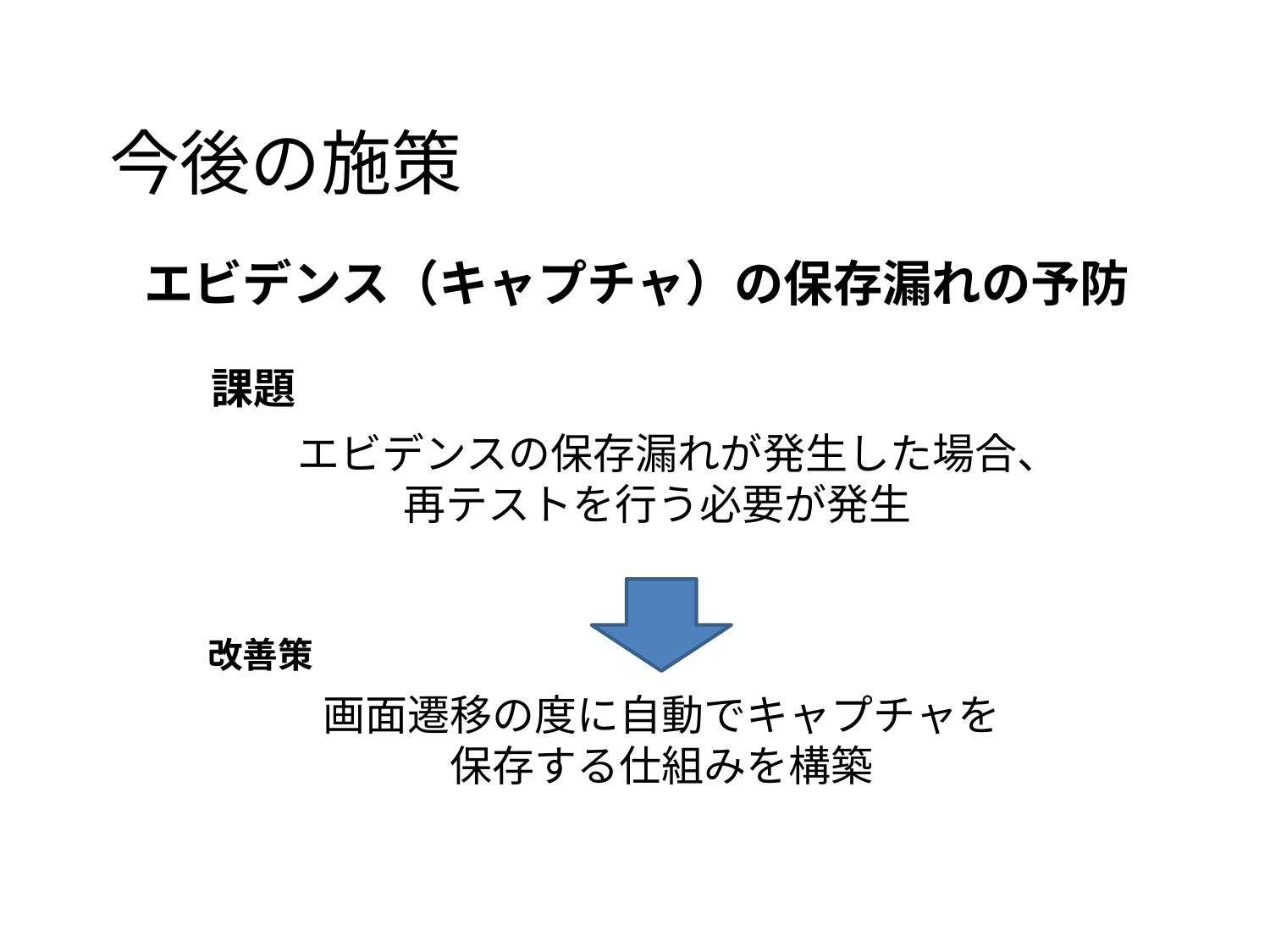

今後の施策
エビデンス（キャプチャ）の保存漏れの予防
課題
エビデンスの保存漏れが発生した場合、
再テストを行う必要が発生

改善策
画面遷移の度に自動でキャプチャを保存する仕組みを構築